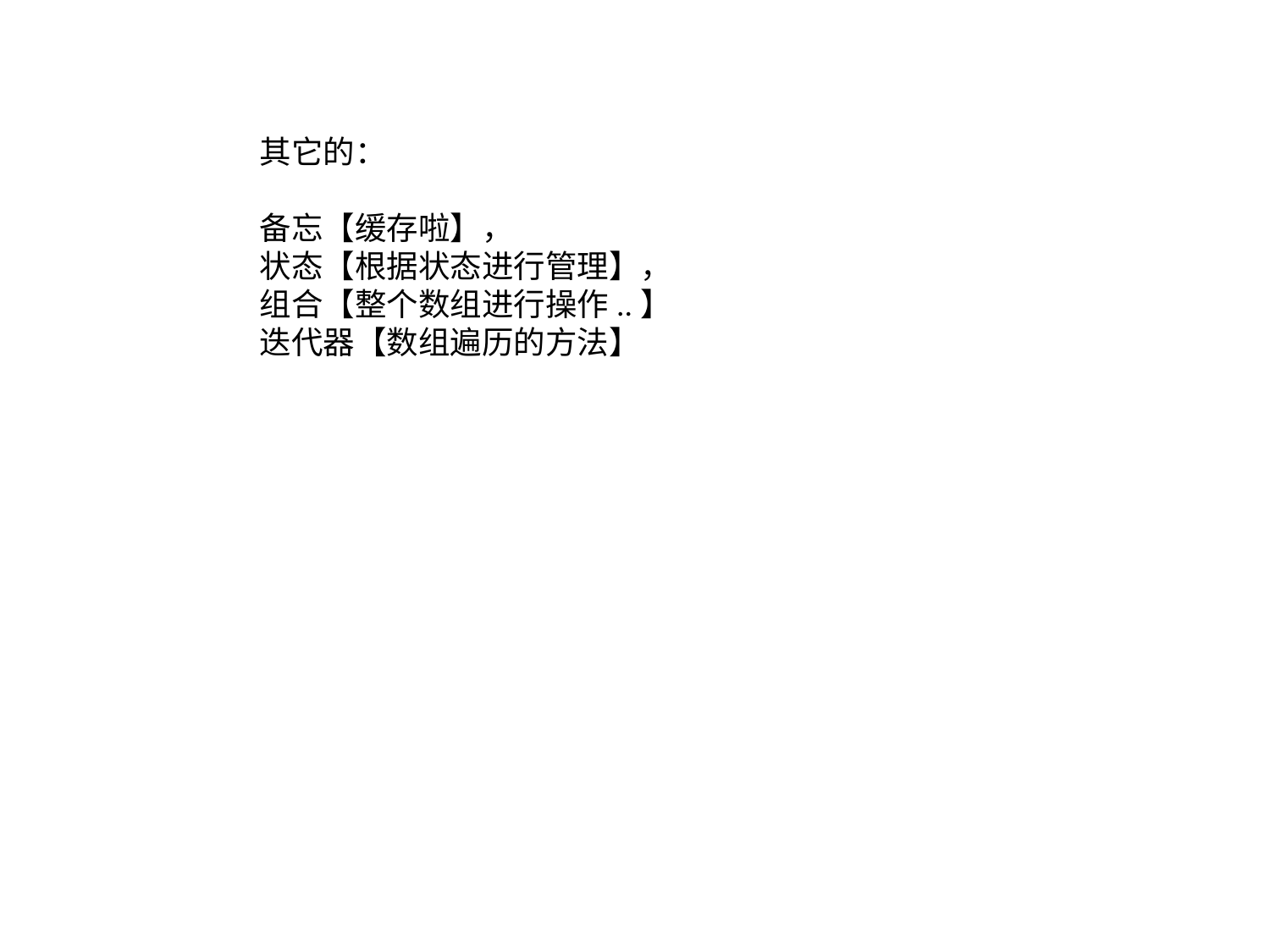

其它的：

备忘【缓存啦】，
状态【根据状态进行管理】，
组合【整个数组进行操作..】
迭代器【数组遍历的方法】